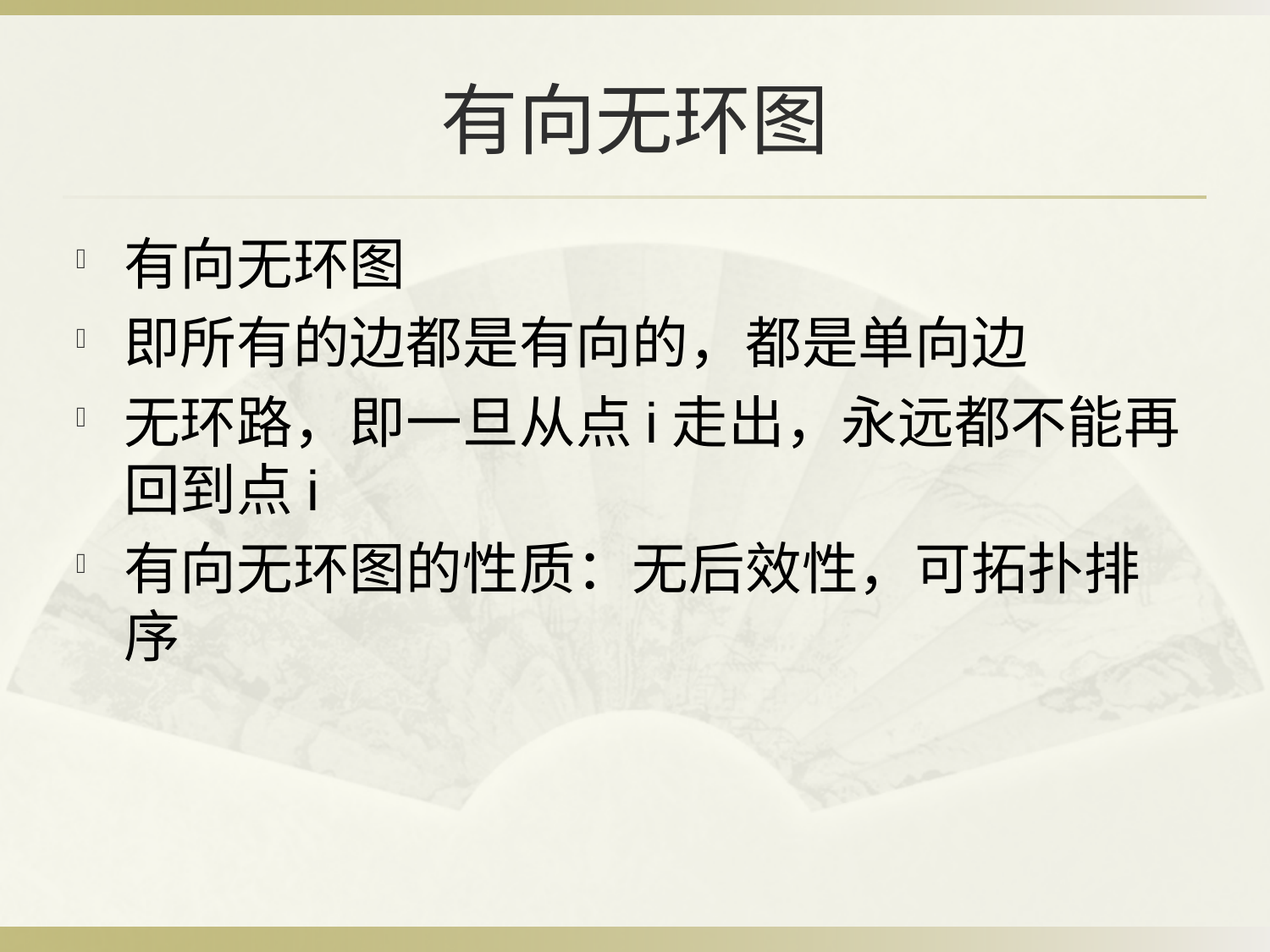

# 有向无环图
有向无环图
即所有的边都是有向的，都是单向边
无环路，即一旦从点i走出，永远都不能再回到点i
有向无环图的性质：无后效性，可拓扑排序